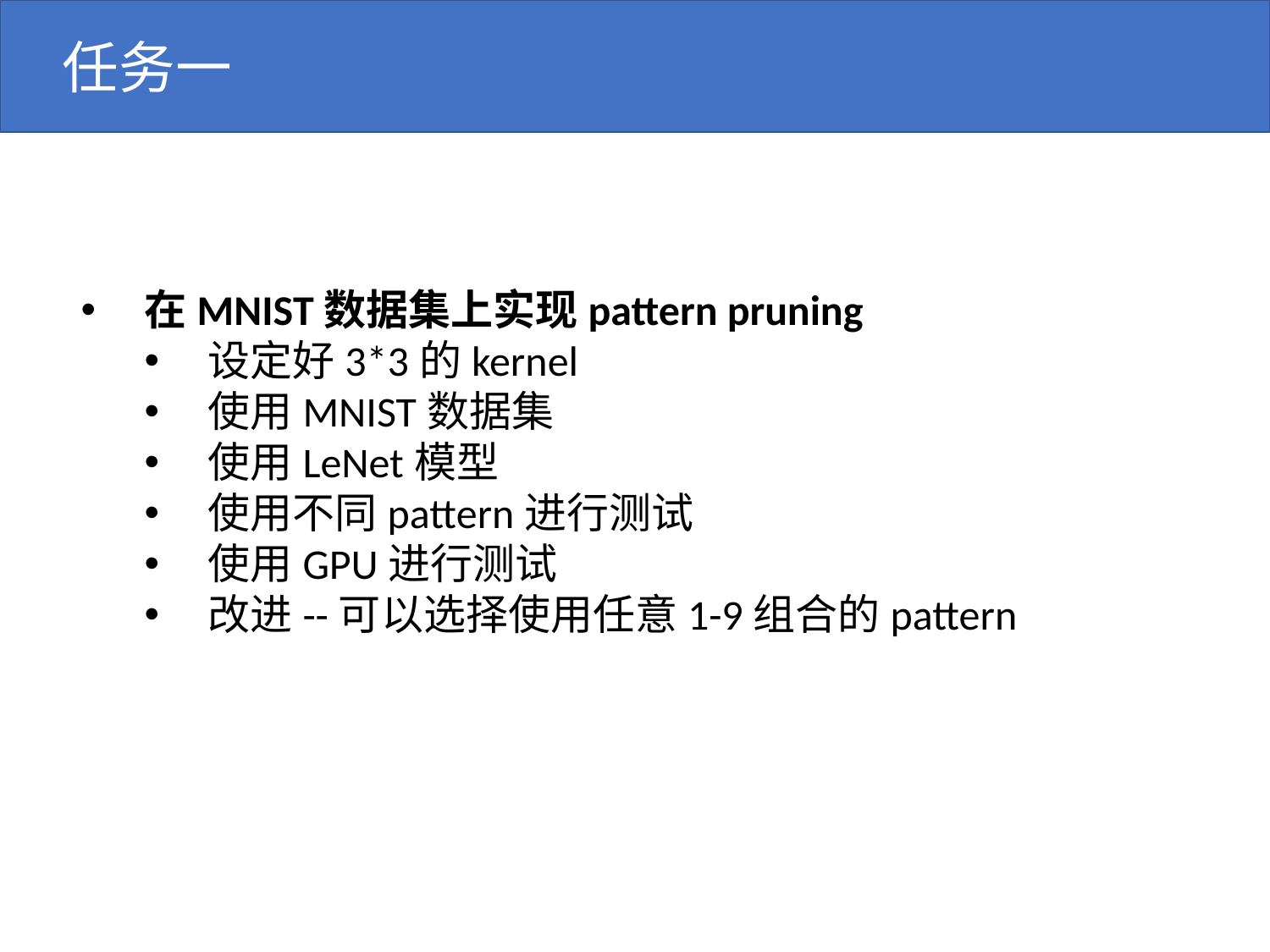

任务一
在MNIST数据集上实现pattern pruning
设定好3*3的kernel
使用MNIST数据集
使用LeNet模型
使用不同pattern进行测试
使用GPU进行测试
改进--可以选择使用任意1-9组合的pattern